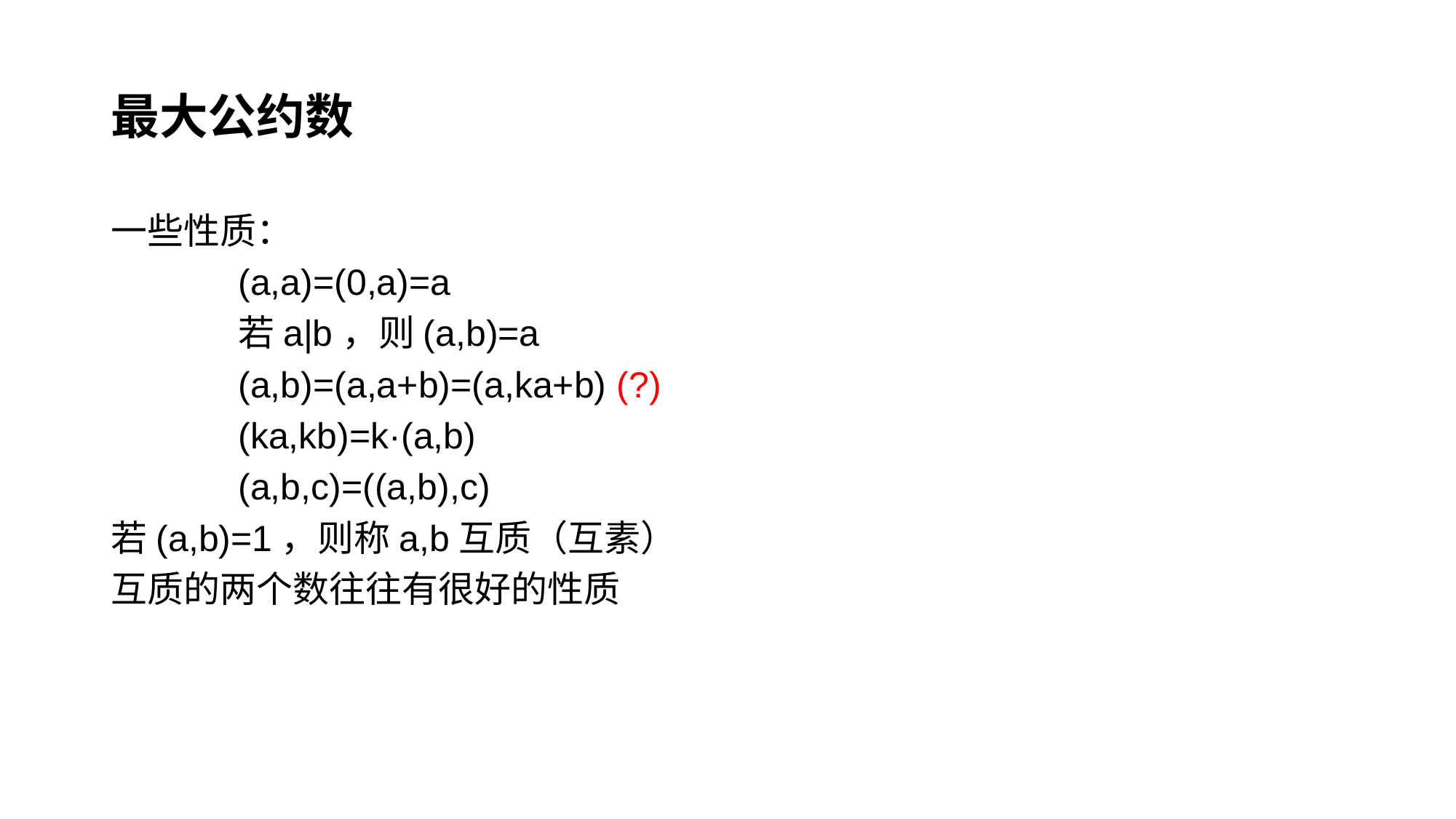

# 最大公约数
一些性质：
(a,a)=(0,a)=a
若a|b，则(a,b)=a
(a,b)=(a,a+b)=(a,ka+b) (?)
(ka,kb)=k·(a,b)
(a,b,c)=((a,b),c)
若(a,b)=1，则称a,b互质（互素）
互质的两个数往往有很好的性质